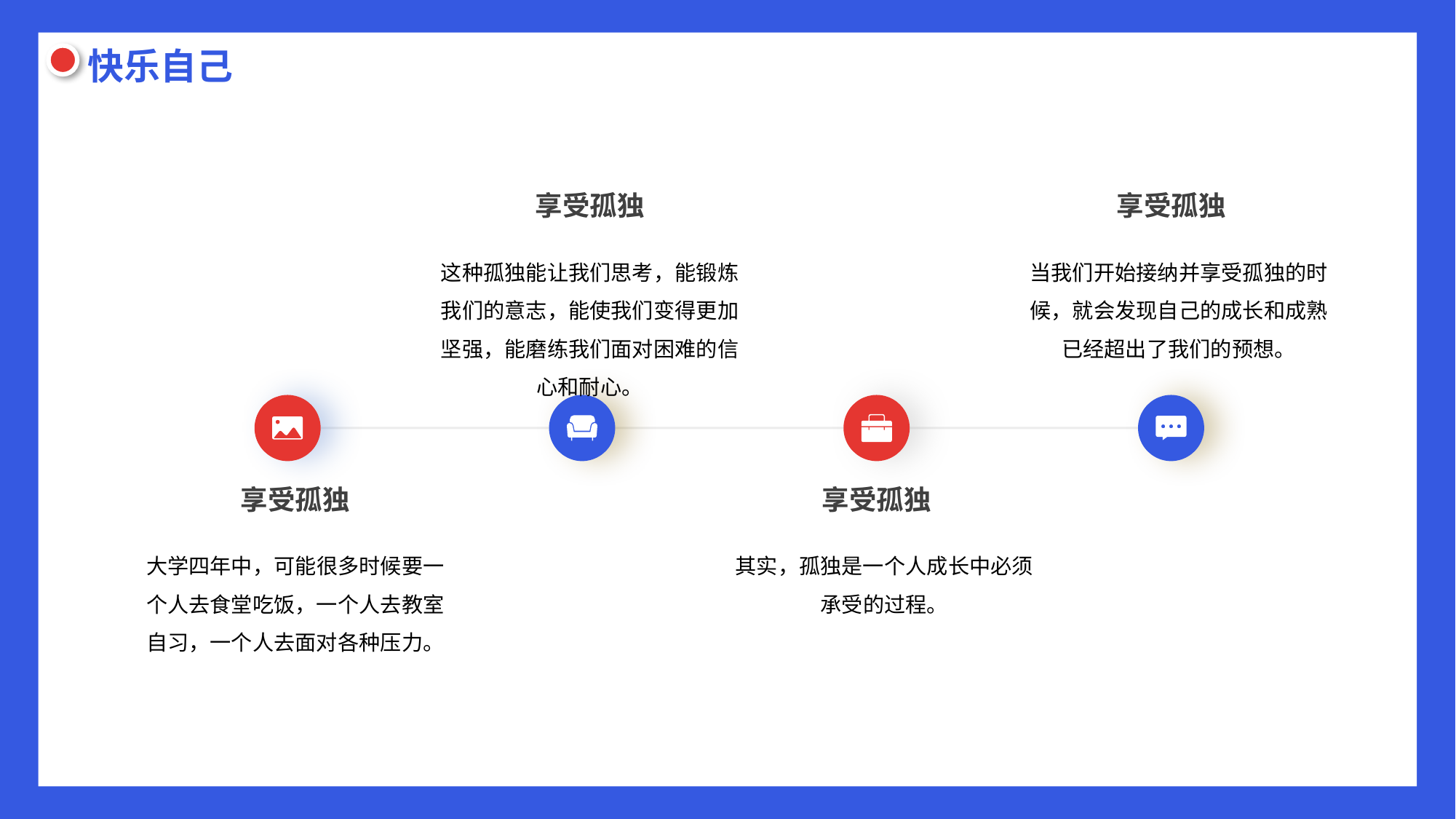

快乐自己

享受孤独
这种孤独能让我们思考，能锻炼我们的意志，能使我们变得更加坚强，能磨练我们面对困难的信心和耐心。
享受孤独
当我们开始接纳并享受孤独的时候，就会发现自己的成长和成熟已经超出了我们的预想。

享受孤独
大学四年中，可能很多时候要一个人去食堂吃饭，一个人去教室自习，一个人去面对各种压力。
享受孤独
其实，孤独是一个人成长中必须承受的过程。